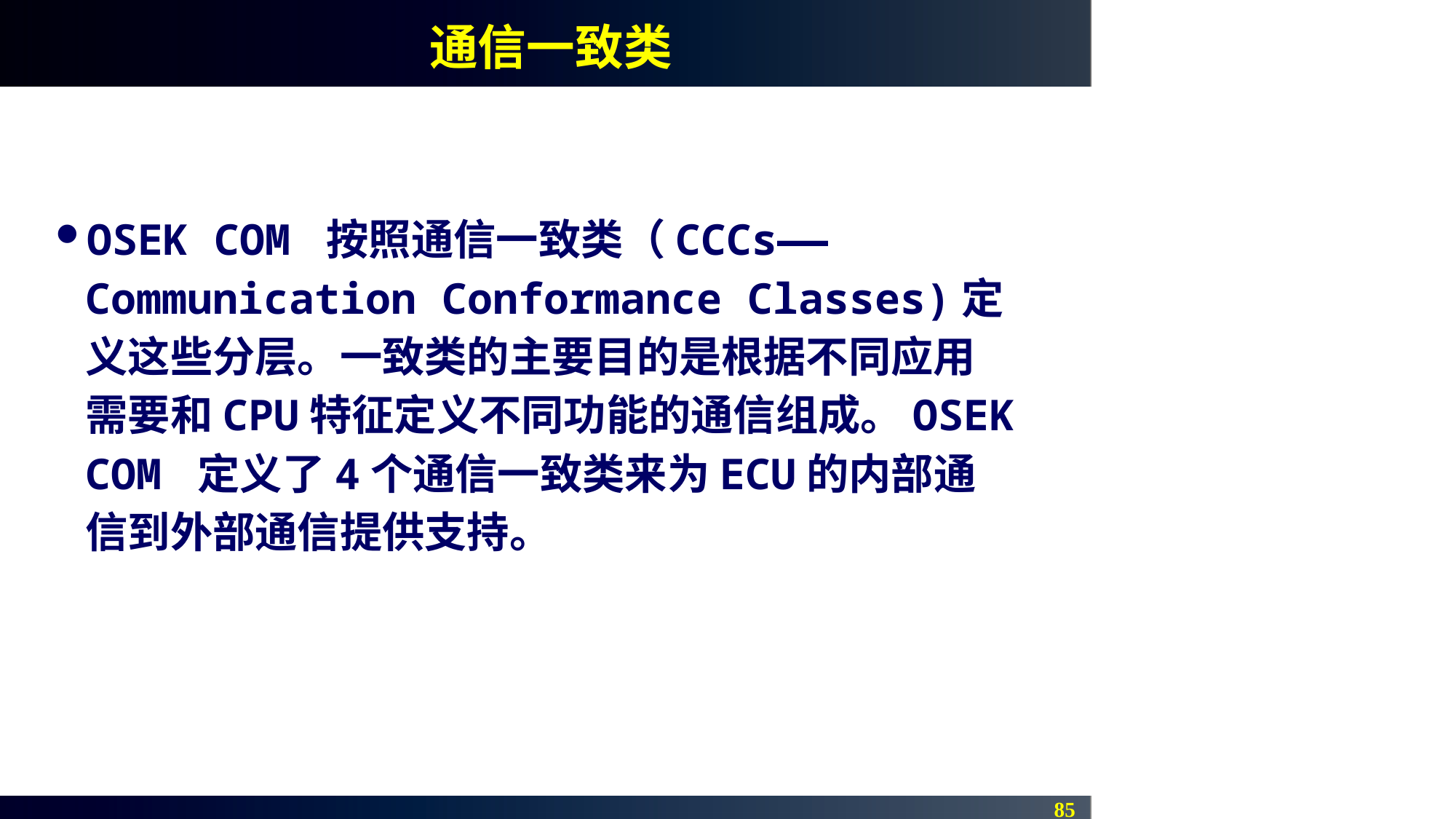

通信一致类
OSEK COM 按照通信一致类（CCCs——Communication Conformance Classes)定义这些分层。一致类的主要目的是根据不同应用需要和CPU特征定义不同功能的通信组成。OSEK COM 定义了4个通信一致类来为ECU的内部通信到外部通信提供支持。